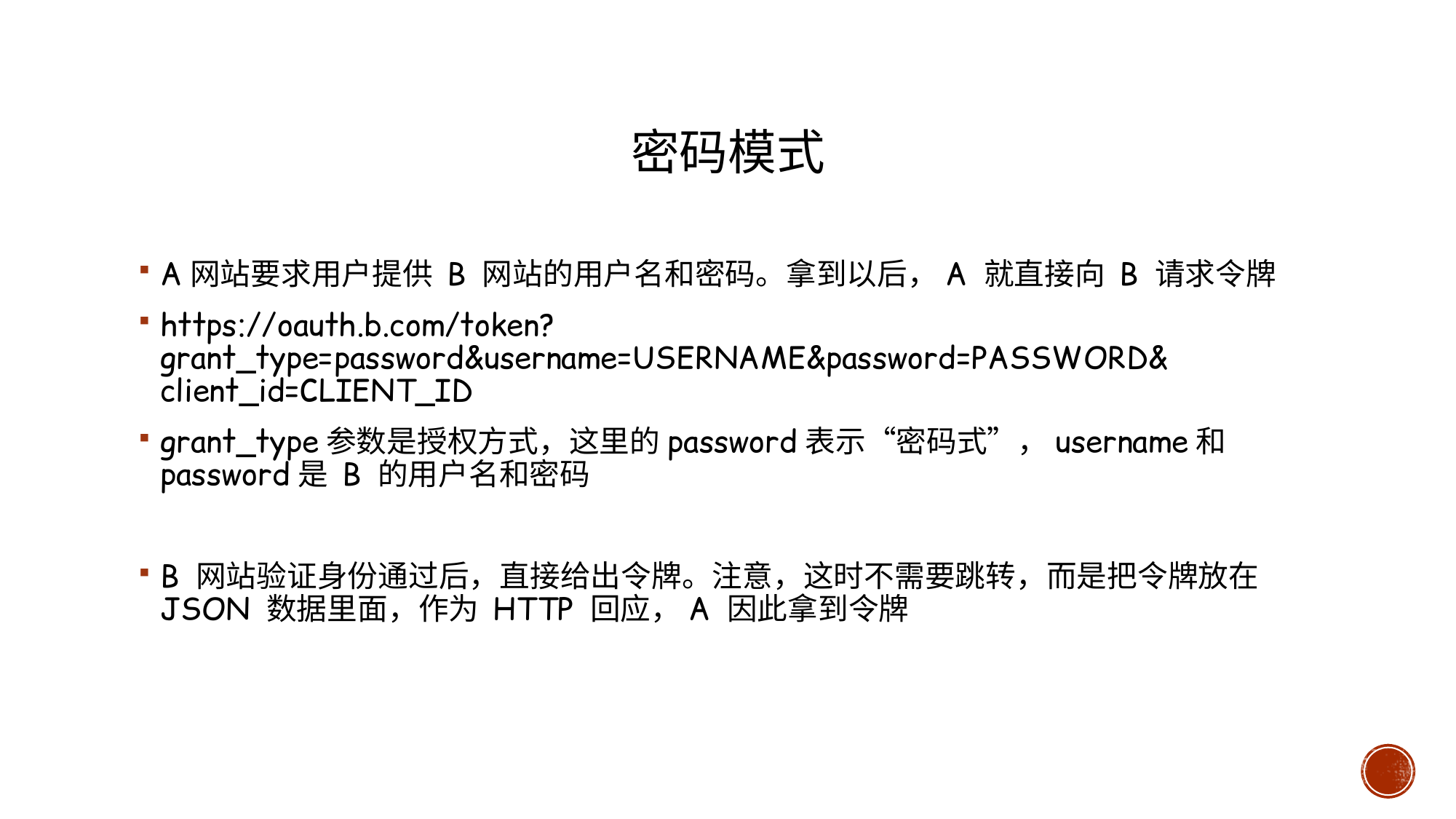

# 密码模式
A网站要求用户提供 B 网站的用户名和密码。拿到以后，A 就直接向 B 请求令牌
https://oauth.b.com/token? grant_type=password&username=USERNAME&password=PASSWORD& client_id=CLIENT_ID
grant_type参数是授权方式，这里的password表示“密码式”，username和password是 B 的用户名和密码

B 网站验证身份通过后，直接给出令牌。注意，这时不需要跳转，而是把令牌放在 JSON 数据里面，作为 HTTP 回应，A 因此拿到令牌